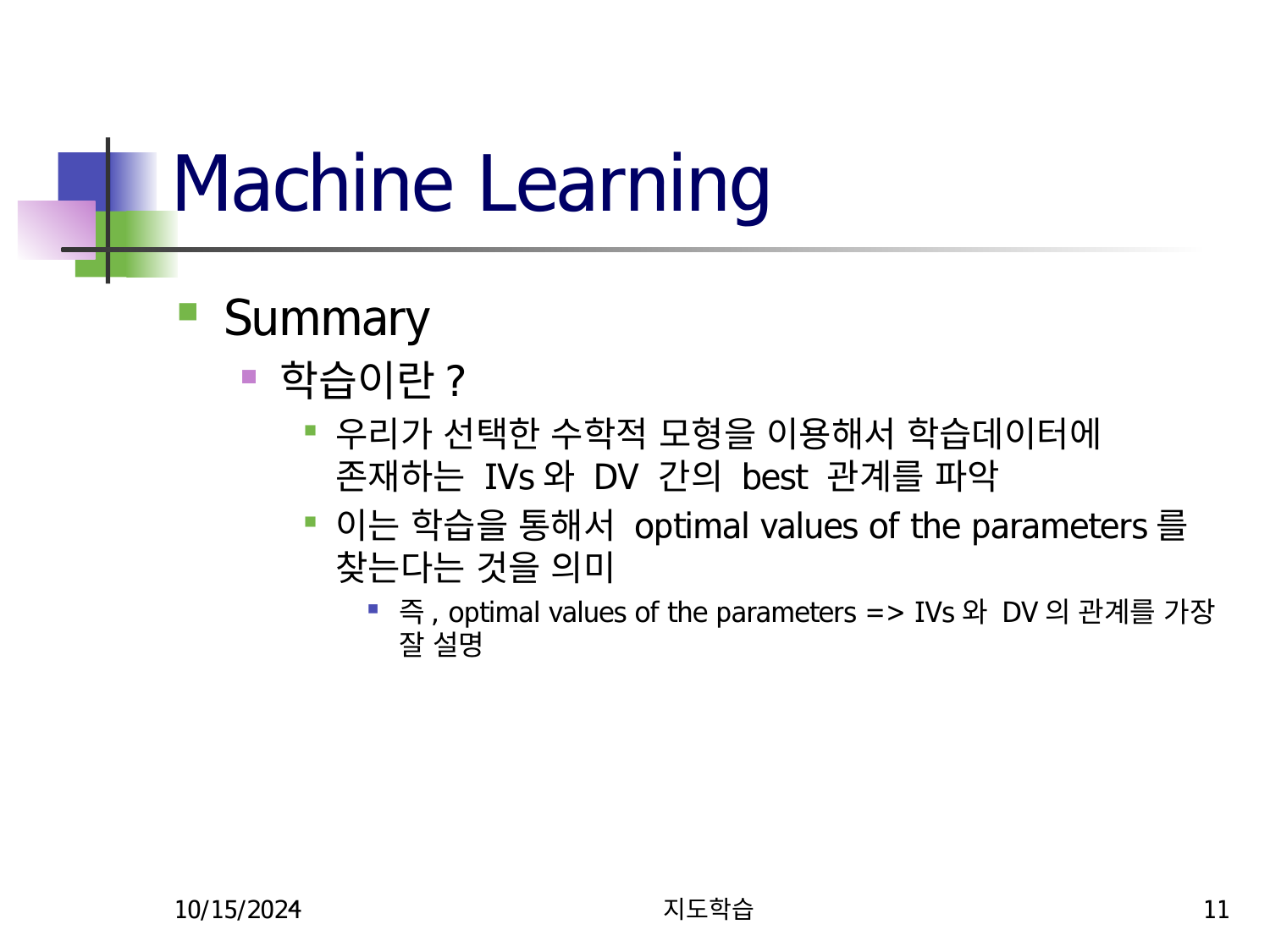

# Machine Learning
Summary
학습이란?
우리가 선택한 수학적 모형을 이용해서 학습데이터에 존재하는 IVs와 DV 간의 best 관계를 파악
이는 학습을 통해서 optimal values of the parameters를 찾는다는 것을 의미
즉, optimal values of the parameters => IVs와 DV의 관계를 가장 잘 설명
10/15/2024
지도학습
11